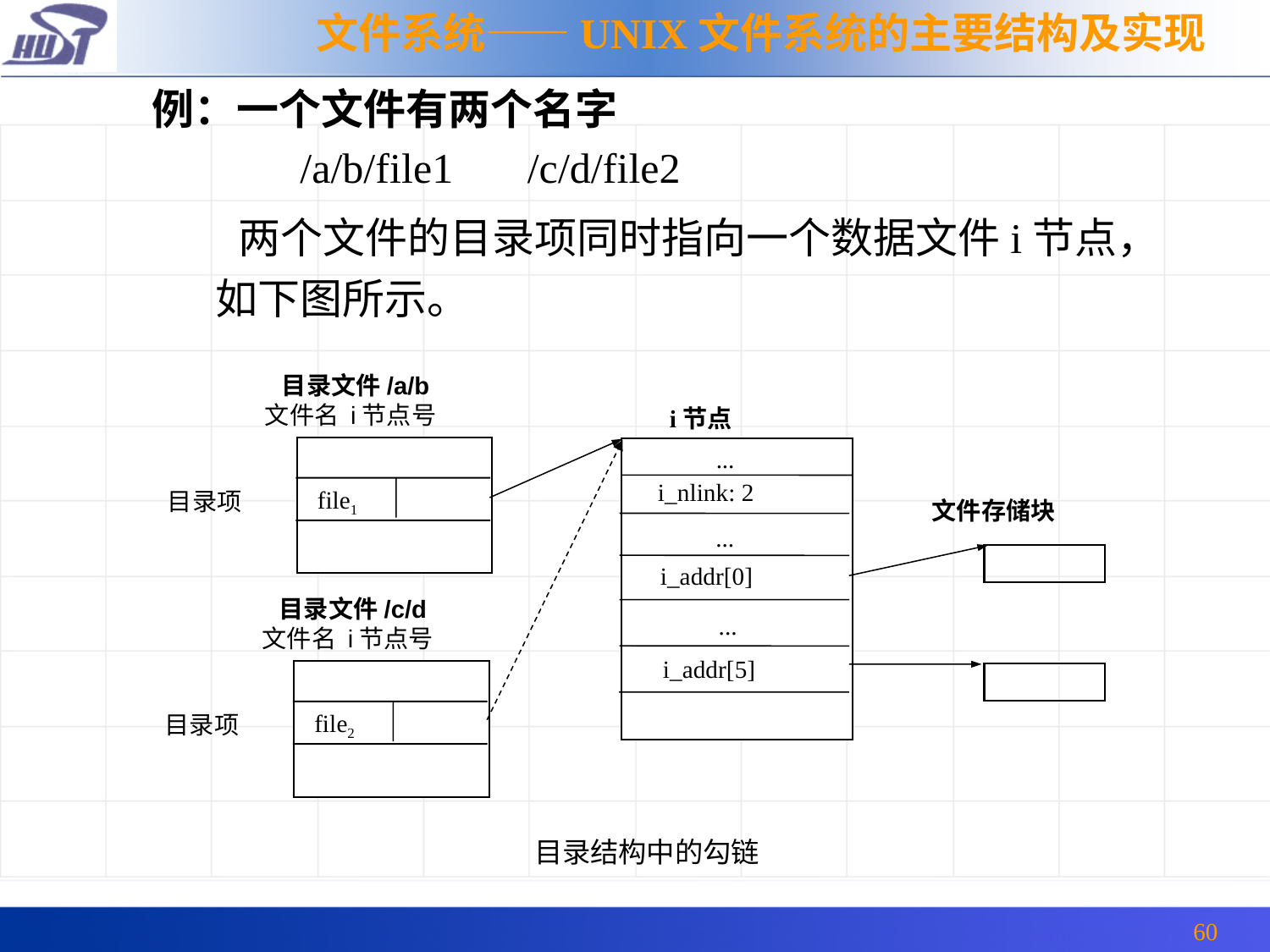

文件系统——UNIX文件系统的主要结构及实现
例：一个文件有两个名字
              /a/b/file1       /c/d/file2
        两个文件的目录项同时指向一个数据文件i节点，如下图所示。
  目录文件/a/b
文件名 i节点号

file1

  目录项

i节点
...

i_nlink: 2

文件存储块
...

i_addr[0]

  目录文件/c/d
文件名 i节点号

file2

  目录项

...

i_addr[5]

目录结构中的勾链
60